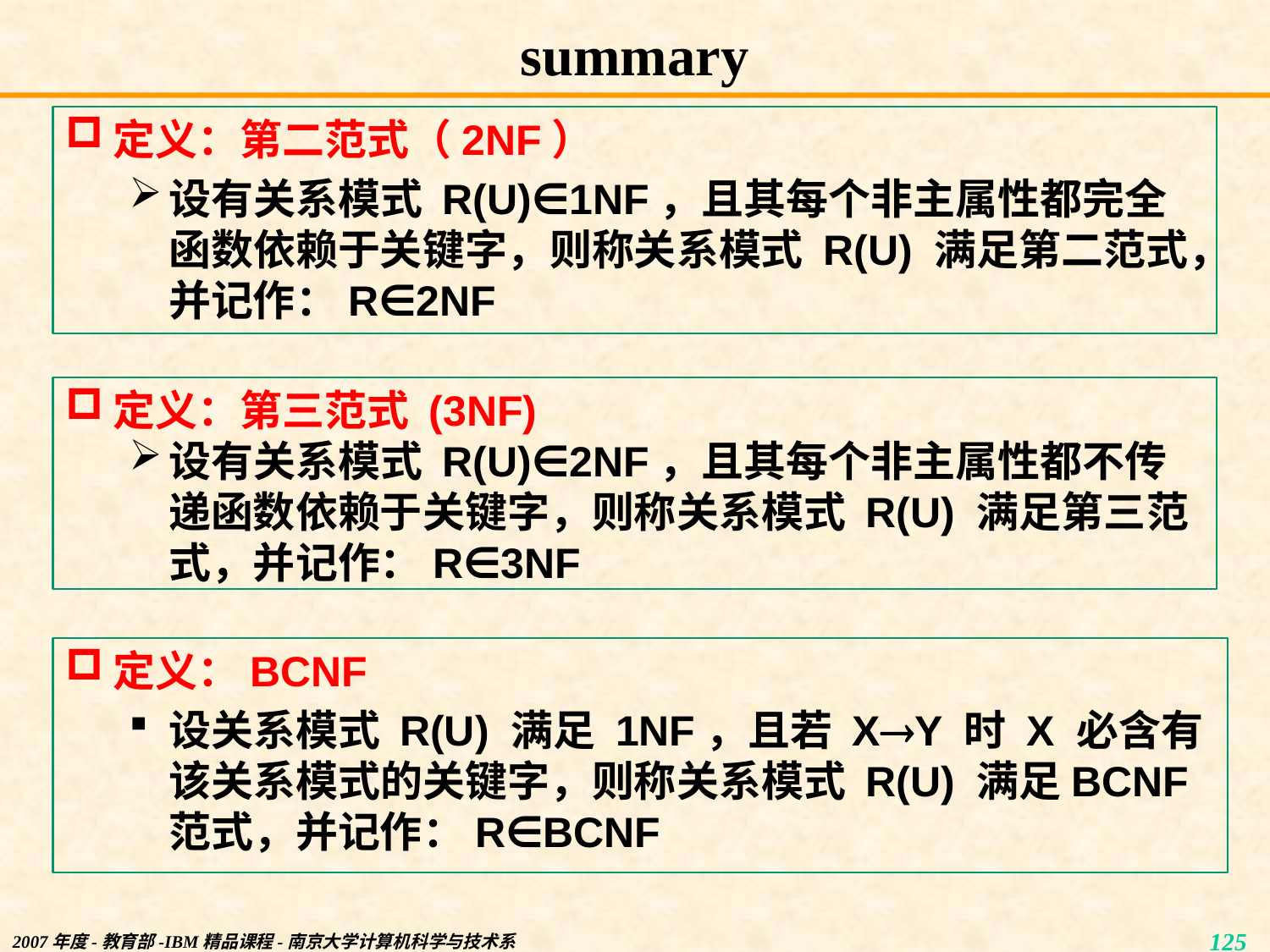

# summary
定义：第二范式（2NF）
设有关系模式 R(U)∈1NF，且其每个非主属性都完全函数依赖于关键字，则称关系模式 R(U) 满足第二范式，并记作：R∈2NF
定义：第三范式 (3NF)
设有关系模式 R(U)∈2NF，且其每个非主属性都不传递函数依赖于关键字，则称关系模式 R(U) 满足第三范式，并记作：R∈3NF
定义：BCNF
设关系模式 R(U) 满足 1NF，且若 X→Y 时 X 必含有该关系模式的关键字，则称关系模式 R(U) 满足BCNF范式，并记作：R∈BCNF
125
2007年度-教育部-IBM精品课程-南京大学计算机科学与技术系